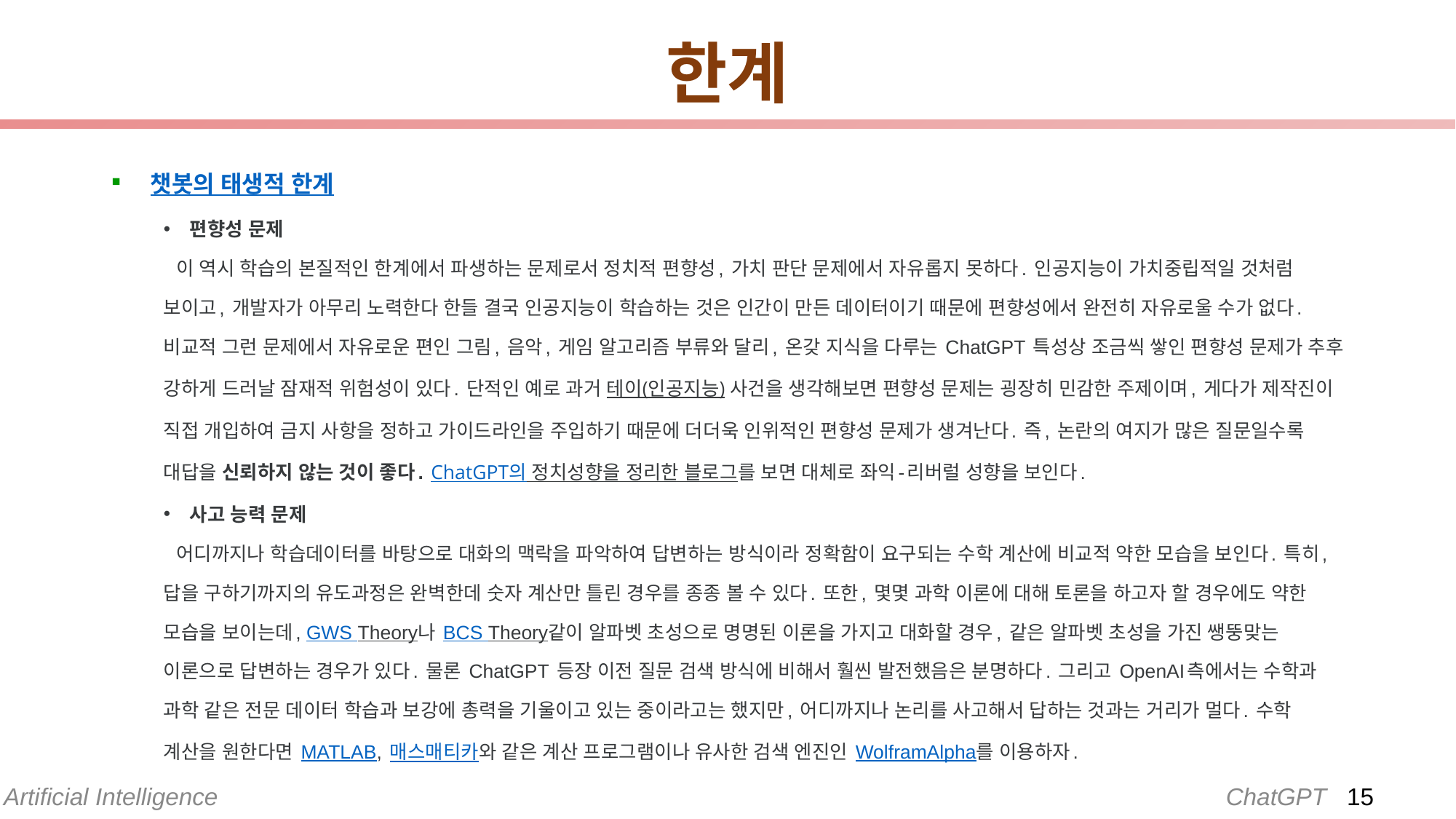

# 한계
챗봇의 태생적 한계
편향성 문제
  이 역시 학습의 본질적인 한계에서 파생하는 문제로서 정치적 편향성, 가치 판단 문제에서 자유롭지 못하다. 인공지능이 가치중립적일 것처럼 보이고, 개발자가 아무리 노력한다 한들 결국 인공지능이 학습하는 것은 인간이 만든 데이터이기 때문에 편향성에서 완전히 자유로울 수가 없다. 비교적 그런 문제에서 자유로운 편인 그림, 음악, 게임 알고리즘 부류와 달리, 온갖 지식을 다루는 ChatGPT 특성상 조금씩 쌓인 편향성 문제가 추후 강하게 드러날 잠재적 위험성이 있다. 단적인 예로 과거 테이(인공지능) 사건을 생각해보면 편향성 문제는 굉장히 민감한 주제이며, 게다가 제작진이 직접 개입하여 금지 사항을 정하고 가이드라인을 주입하기 때문에 더더욱 인위적인 편향성 문제가 생겨난다. 즉, 논란의 여지가 많은 질문일수록 대답을 신뢰하지 않는 것이 좋다. ChatGPT의 정치성향을 정리한 블로그를 보면 대체로 좌익-리버럴 성향을 보인다.
사고 능력 문제
  어디까지나 학습데이터를 바탕으로 대화의 맥락을 파악하여 답변하는 방식이라 정확함이 요구되는 수학 계산에 비교적 약한 모습을 보인다. 특히, 답을 구하기까지의 유도과정은 완벽한데 숫자 계산만 틀린 경우를 종종 볼 수 있다. 또한, 몇몇 과학 이론에 대해 토론을 하고자 할 경우에도 약한 모습을 보이는데, GWS Theory나 BCS Theory같이 알파벳 초성으로 명명된 이론을 가지고 대화할 경우, 같은 알파벳 초성을 가진 쌩뚱맞는 이론으로 답변하는 경우가 있다. 물론 ChatGPT 등장 이전 질문 검색 방식에 비해서 훨씬 발전했음은 분명하다. 그리고 OpenAI측에서는 수학과 과학 같은 전문 데이터 학습과 보강에 총력을 기울이고 있는 중이라고는 했지만, 어디까지나 논리를 사고해서 답하는 것과는 거리가 멀다. 수학 계산을 원한다면 MATLAB, 매스매티카와 같은 계산 프로그램이나 유사한 검색 엔진인 WolframAlpha를 이용하자.